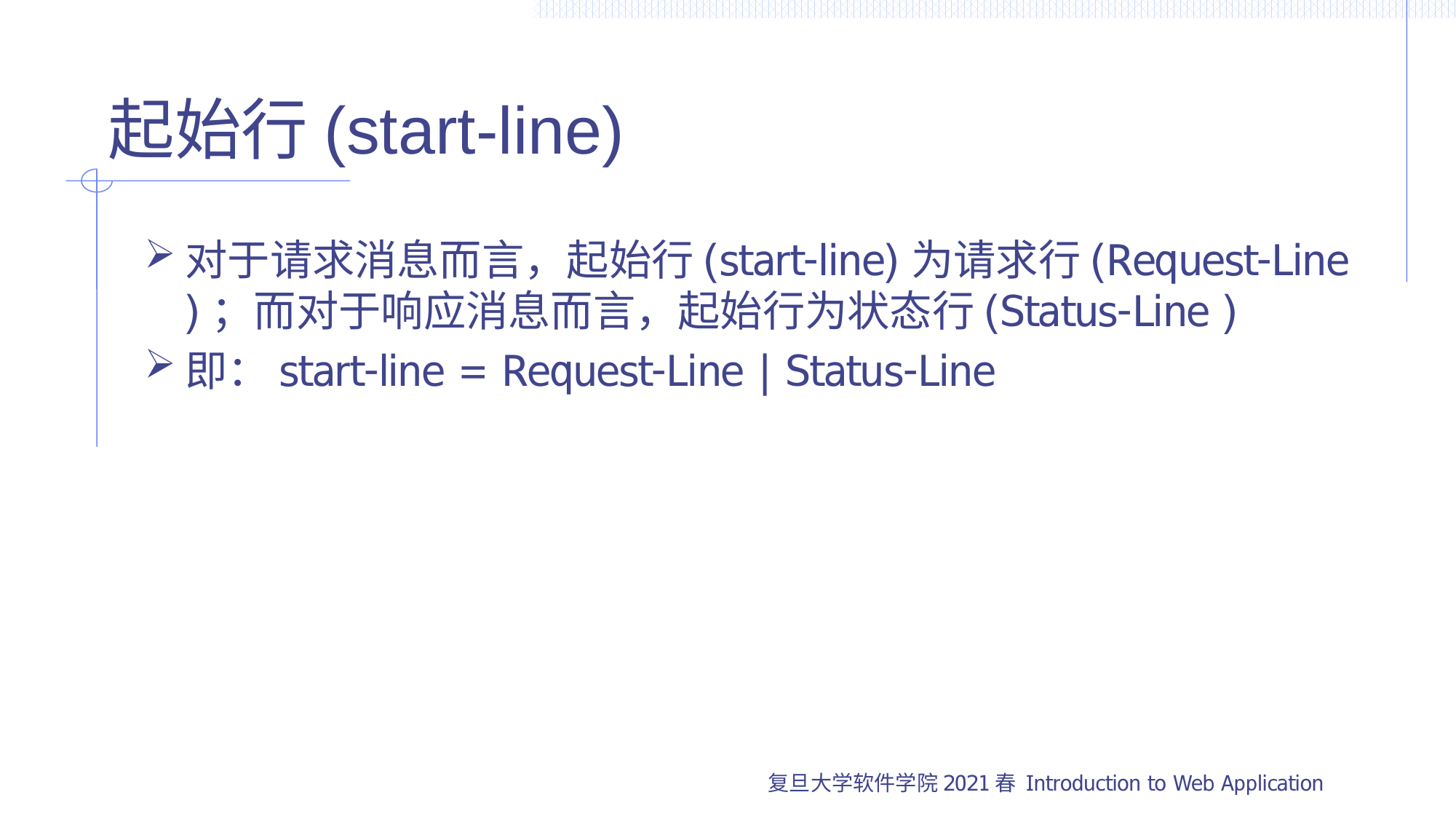

# 起始行(start-line)
对于请求消息而言，起始行(start-line)为请求行(Request-Line )；而对于响应消息而言，起始行为状态行(Status-Line )
即：start-line = Request-Line | Status-Line